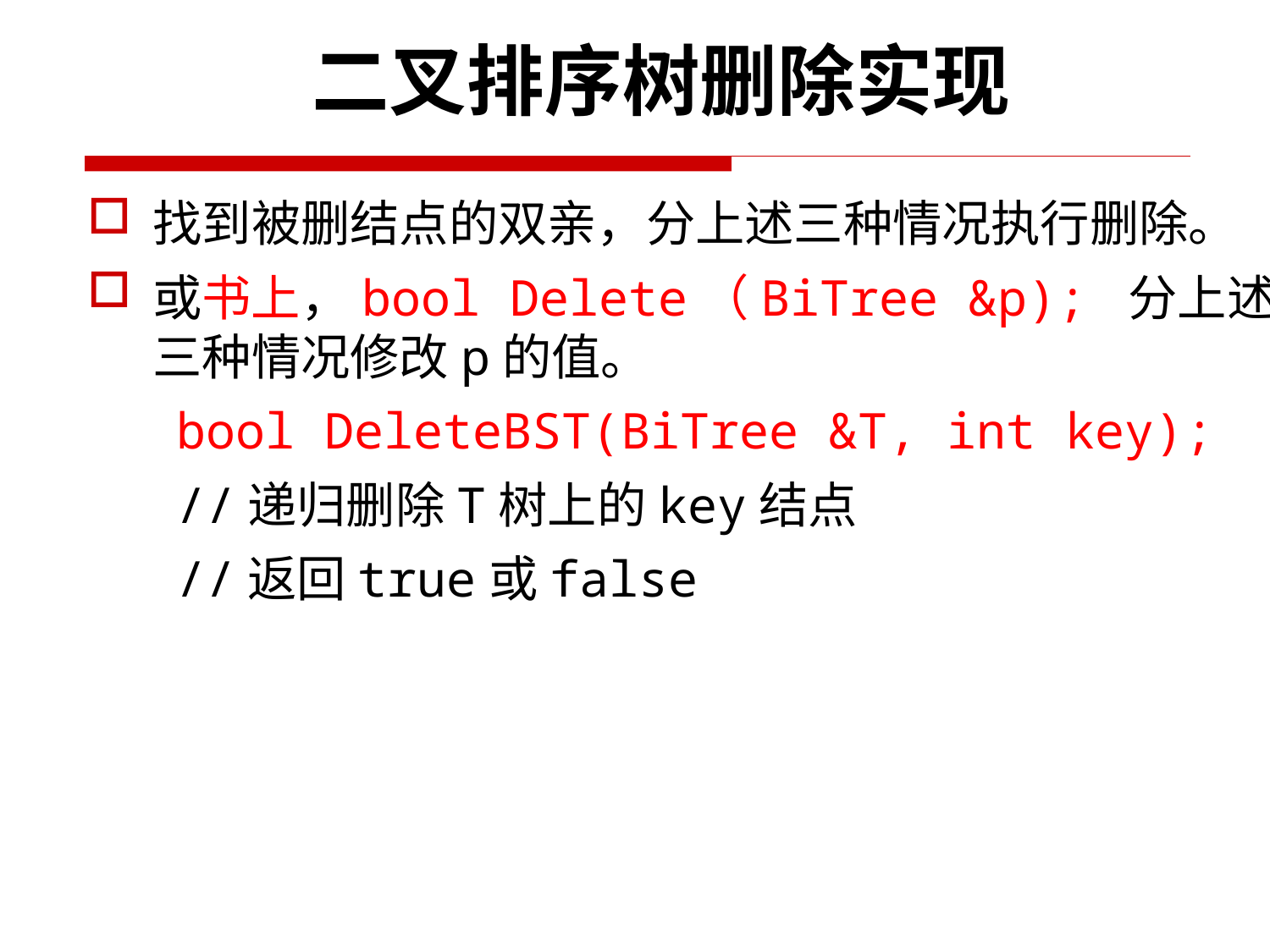

二叉排序树删除实现
找到被删结点的双亲，分上述三种情况执行删除。
或书上，bool Delete（BiTree &p); 分上述三种情况修改p的值。
   bool DeleteBST(BiTree &T, int key);
   //递归删除T树上的key结点
   //返回true或false